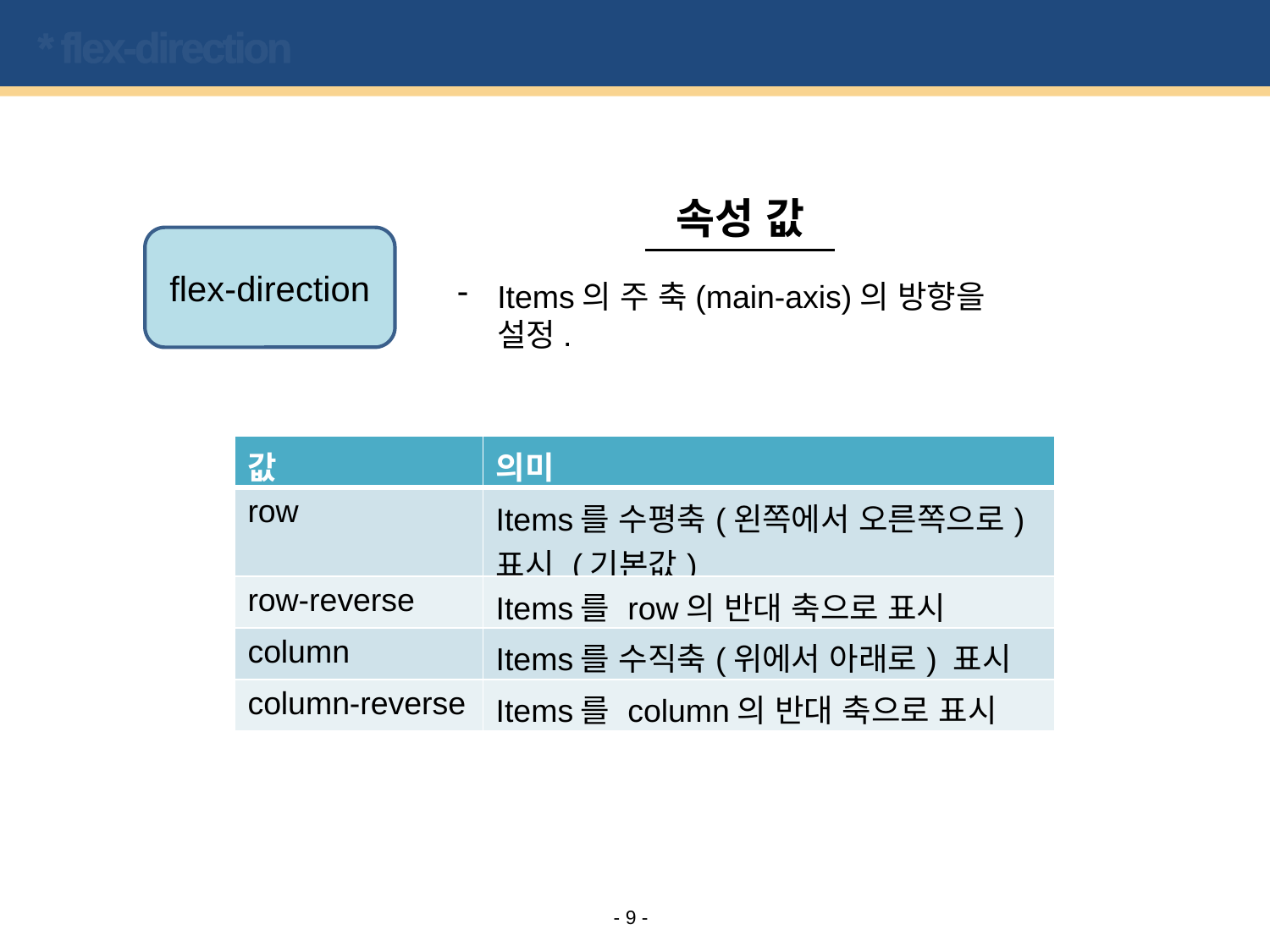

# * flex-direction
속성 값
flex-direction
Items의 주 축(main-axis)의 방향을
설정.
| 값 | 의미 |
| --- | --- |
| row | Items를 수평축(왼쪽에서 오른쪽으로) 표시 (기본값) |
| row-reverse | Items를 row의 반대 축으로 표시 |
| column | Items를 수직축(위에서 아래로) 표시 |
| column-reverse | Items를 column의 반대 축으로 표시 |